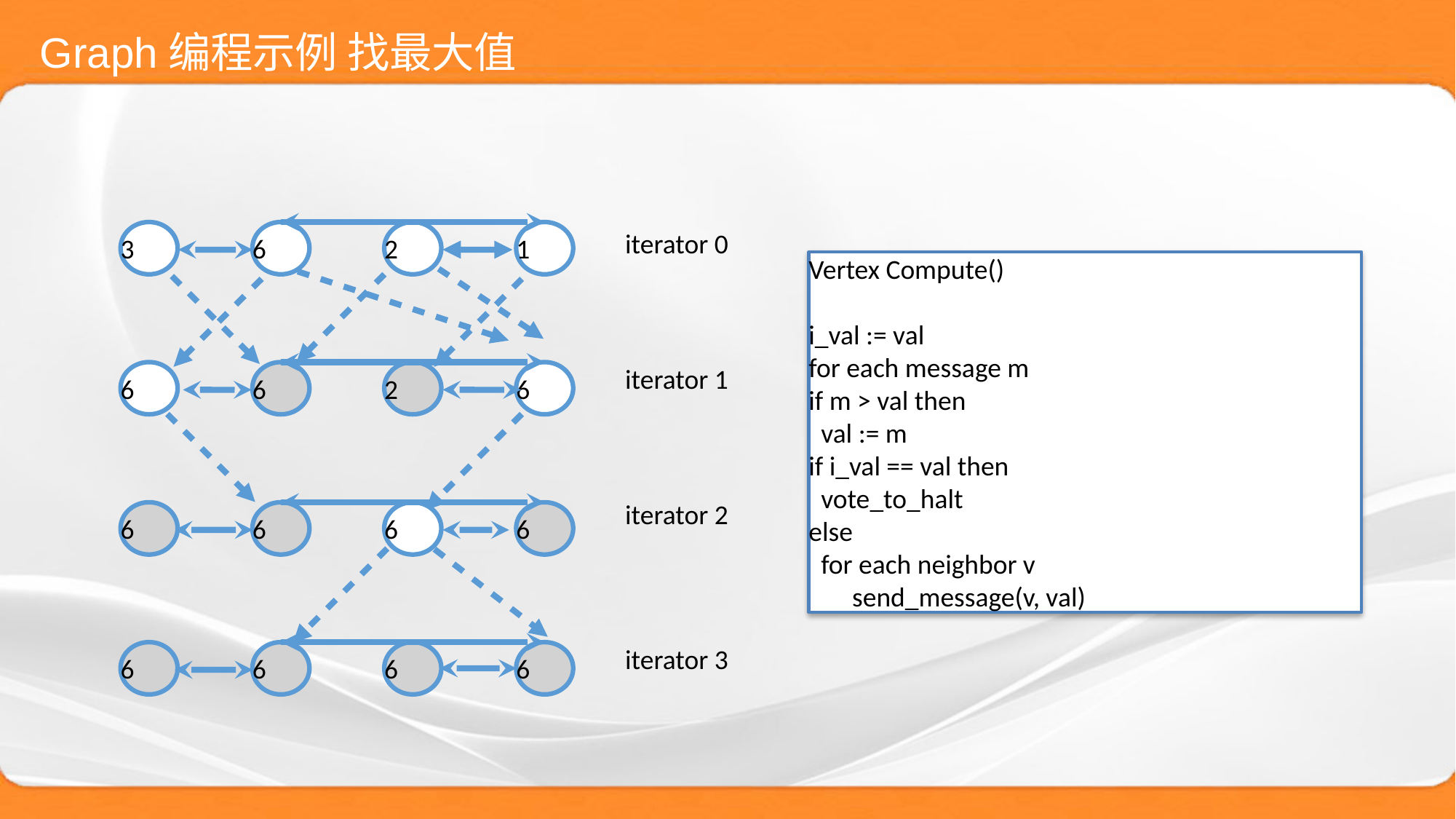

# Graph编程示例 找最大值
3
6
2
1
iterator 0

Vertex Compute()

i_val := val
for each message m
if m > val then
  val := m
if i_val == val then
  vote_to_halt
else
  for each neighbor v
       send_message(v, val)

iterator 1
6
6
2
6

iterator 2
6
6
6
6

6
6
6
6
iterator 3